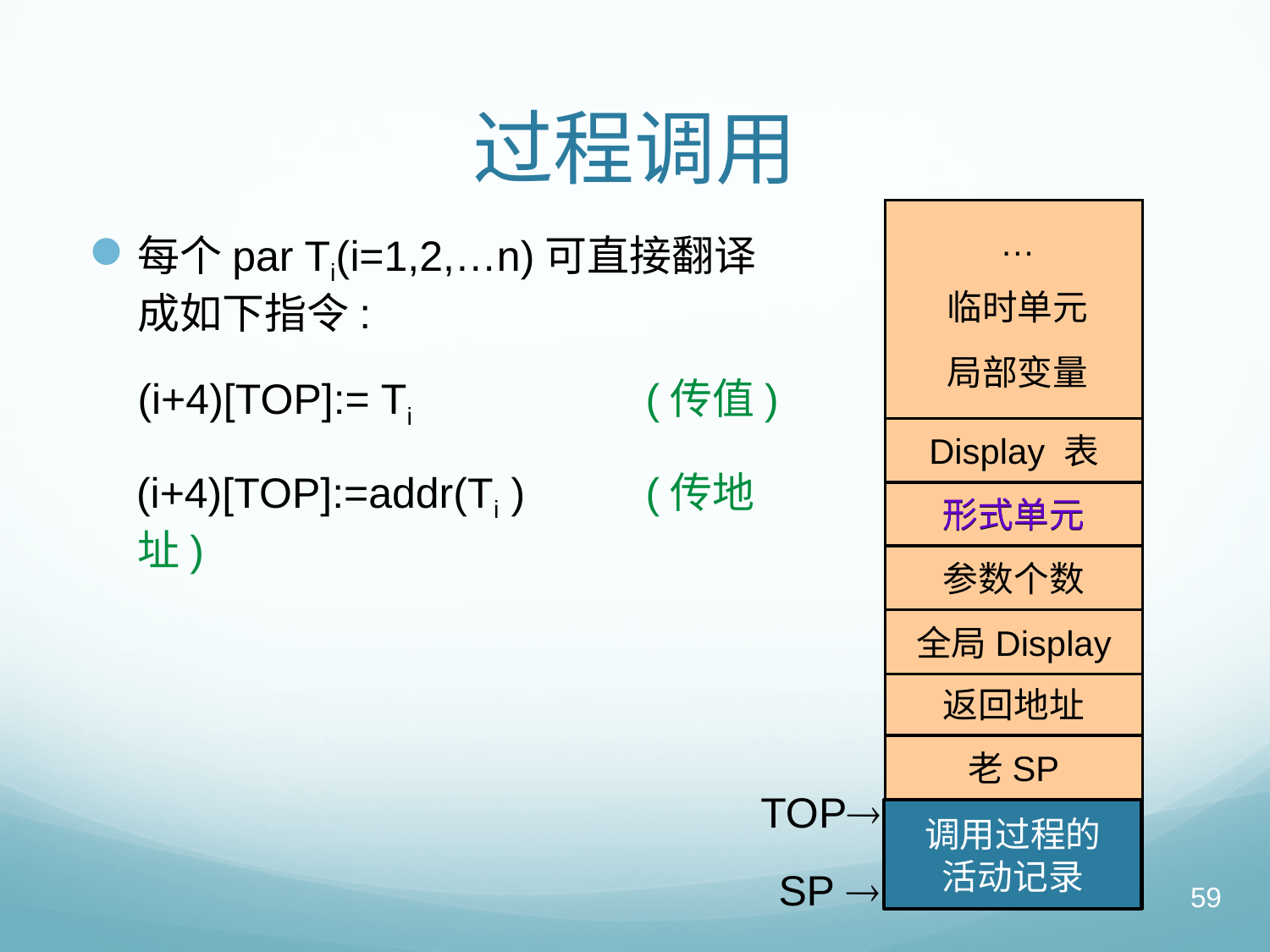

# 过程调用

…
临时单元
局部变量
Display 表
形式单元
参数个数
全局Display
返回地址
老SP
每个par Ti(i=1,2,…n)可直接翻译成如下指令:
	(i+4)[TOP]:= Ti 		(传值)
    (i+4)[TOP]:=addr(Ti )  	(传地址)
形式单元
TOP→
调用过程的
活动记录
SP →
59